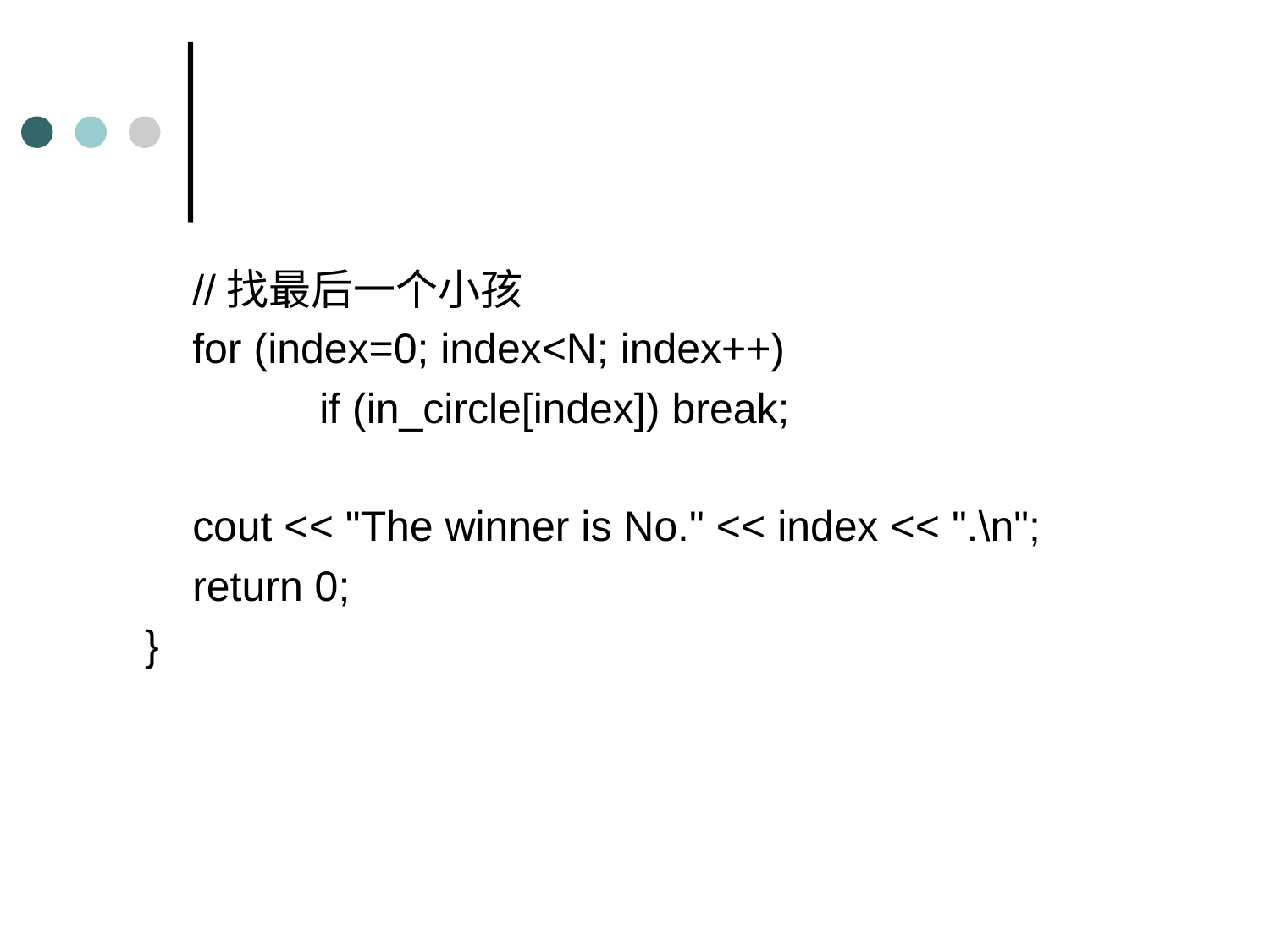

//找最后一个小孩
	for (index=0; index<N; index++)
		if (in_circle[index]) break;

	cout << "The winner is No." << index << ".\n";
	return 0;
}